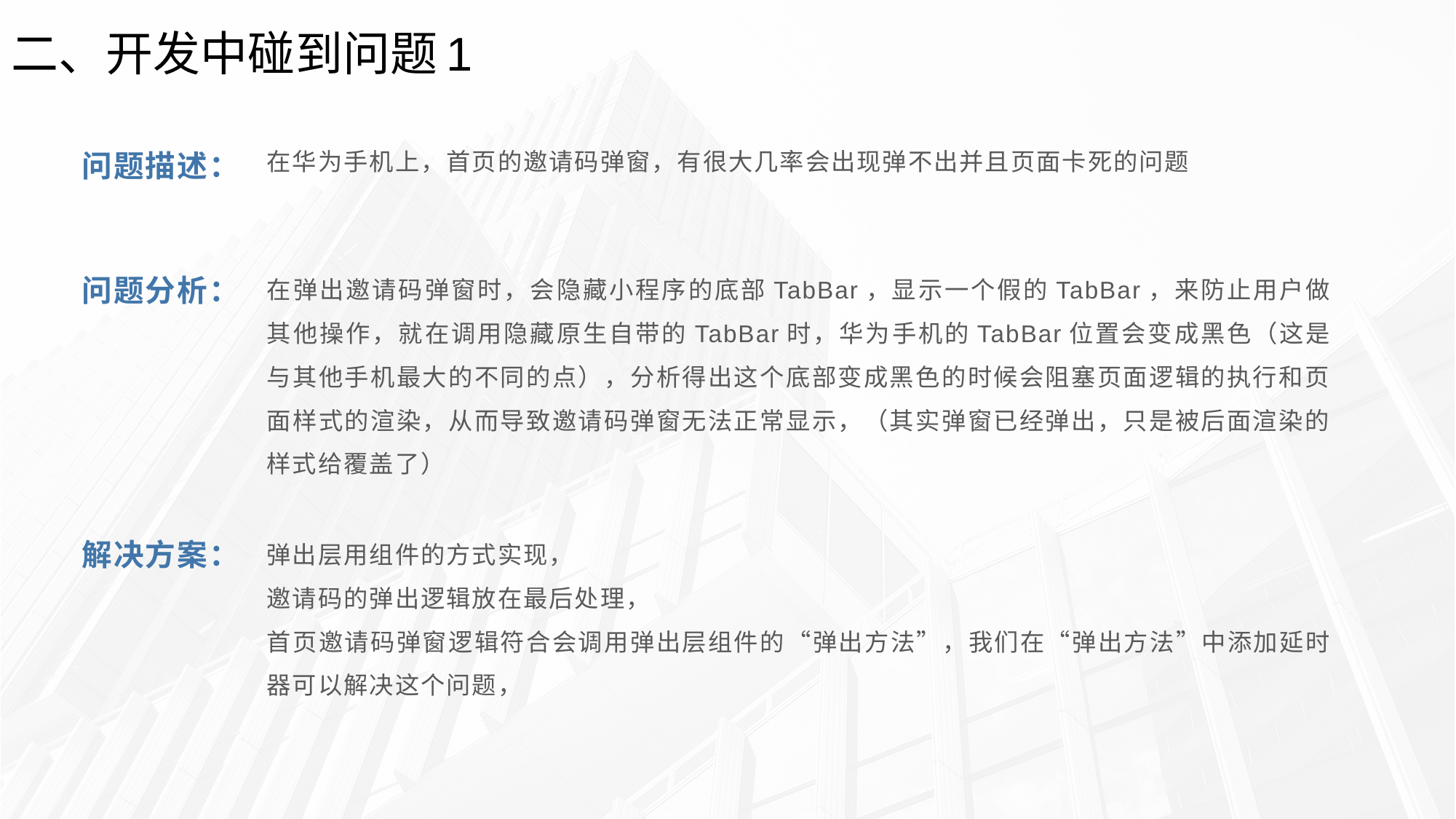

二、开发中碰到问题1
在华为手机上，首页的邀请码弹窗，有很大几率会出现弹不出并且页面卡死的问题
问题描述：
在弹出邀请码弹窗时，会隐藏小程序的底部TabBar，显示一个假的TabBar，来防止用户做其他操作，就在调用隐藏原生自带的TabBar时，华为手机的TabBar位置会变成黑色（这是与其他手机最大的不同的点），分析得出这个底部变成黑色的时候会阻塞页面逻辑的执行和页面样式的渲染，从而导致邀请码弹窗无法正常显示，（其实弹窗已经弹出，只是被后面渲染的样式给覆盖了）
问题分析：
弹出层用组件的方式实现，
邀请码的弹出逻辑放在最后处理，
首页邀请码弹窗逻辑符合会调用弹出层组件的“弹出方法”，我们在“弹出方法”中添加延时器可以解决这个问题，
解决方案：